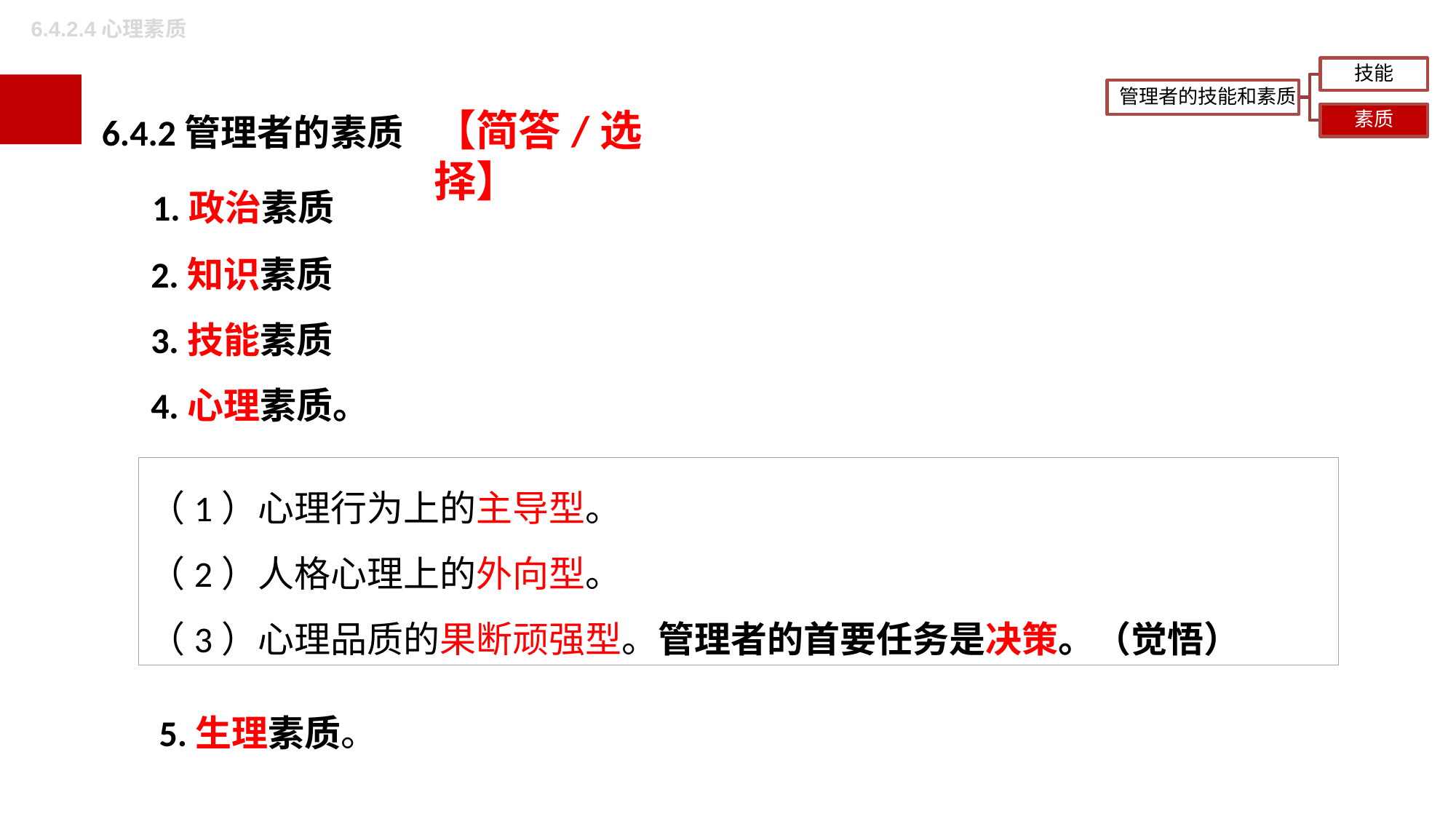

6.4.2.4心理素质
 管理者的技能和素质
技能
素质
6.4.2管理者的素质
      1.政治素质
      2.知识素质
      3.技能素质
      4.心理素质。

       5.生理素质。

【简答/选择】
（1）心理行为上的主导型。
（2）人格心理上的外向型。
（3）心理品质的果断顽强型。管理者的首要任务是决策。（觉悟）